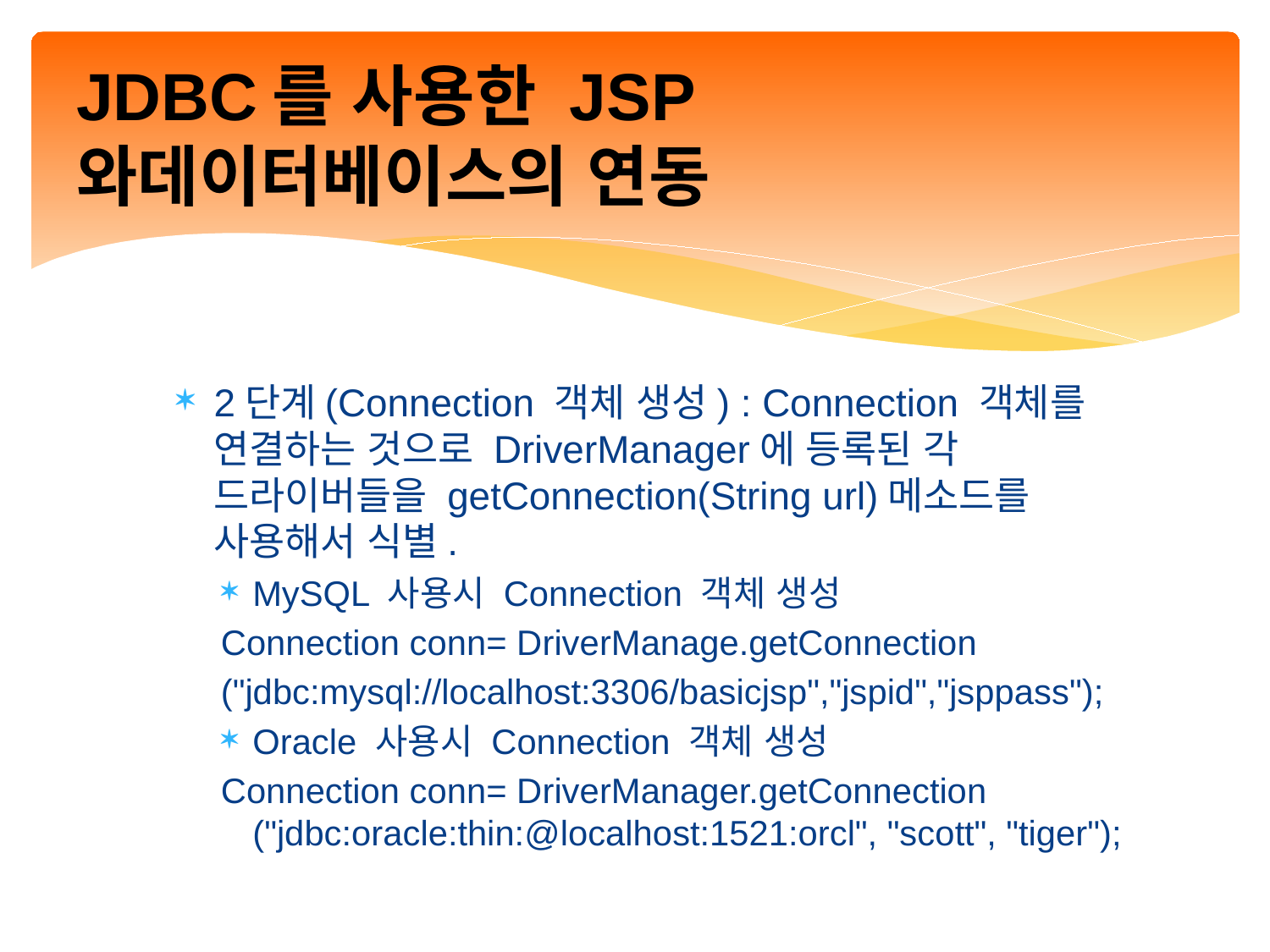

# JDBC를 사용한 JSP와데이터베이스의 연동
2단계(Connection 객체 생성) : Connection 객체를 연결하는 것으로 DriverManager에 등록된 각 드라이버들을 getConnection(String url)메소드를 사용해서 식별.
MySQL 사용시 Connection 객체 생성
Connection conn= DriverManage.getConnection
("jdbc:mysql://localhost:3306/basicjsp","jspid","jsppass");
Oracle 사용시 Connection 객체 생성
Connection conn= DriverManager.getConnection ("jdbc:oracle:thin:@localhost:1521:orcl", "scott", "tiger");